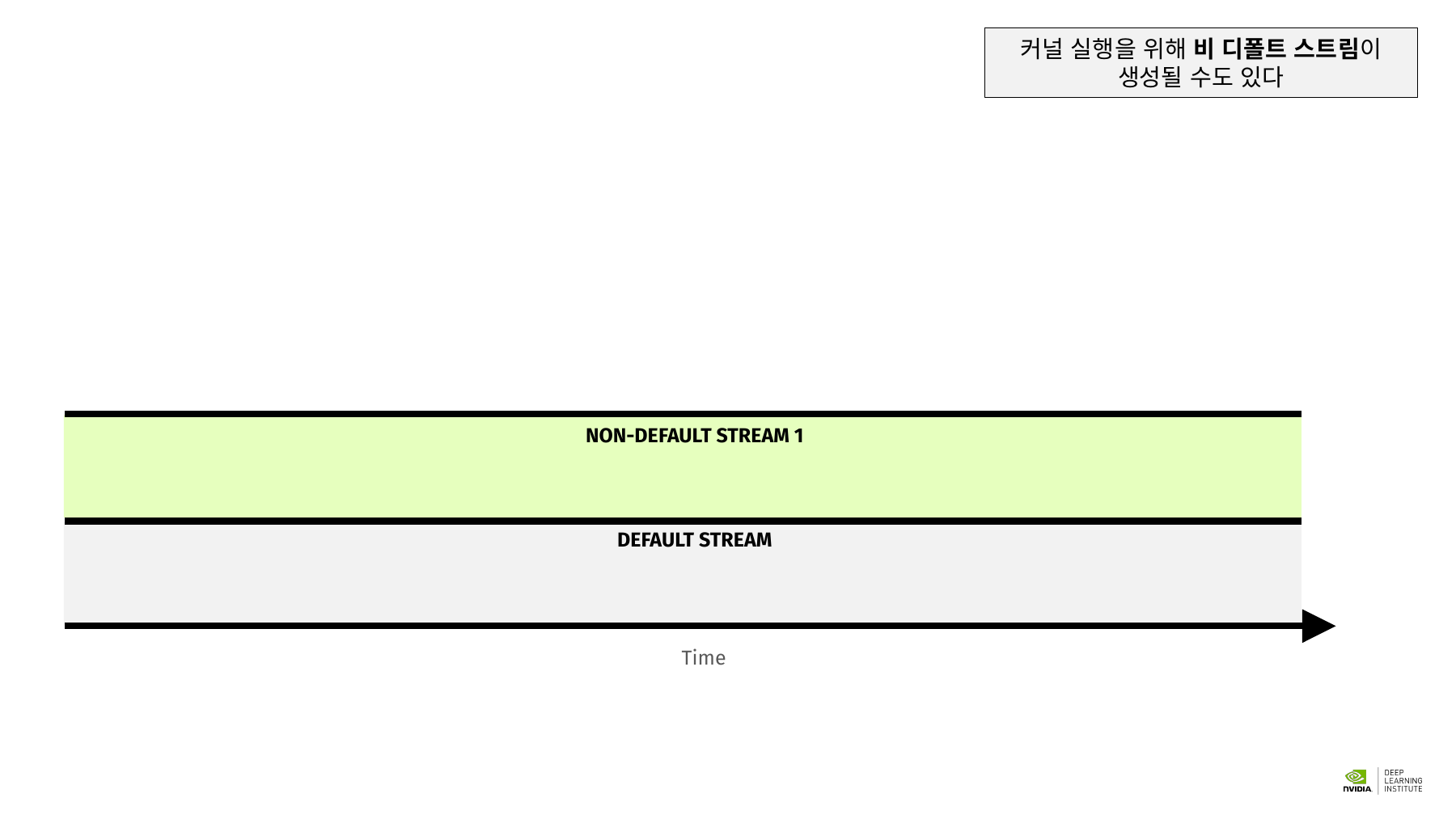

커널 실행을 위해 비 디폴트 스트림이 생성될 수도 있다

NON-DEFAULT STREAM 1

# DEFAULT STREAM
Time